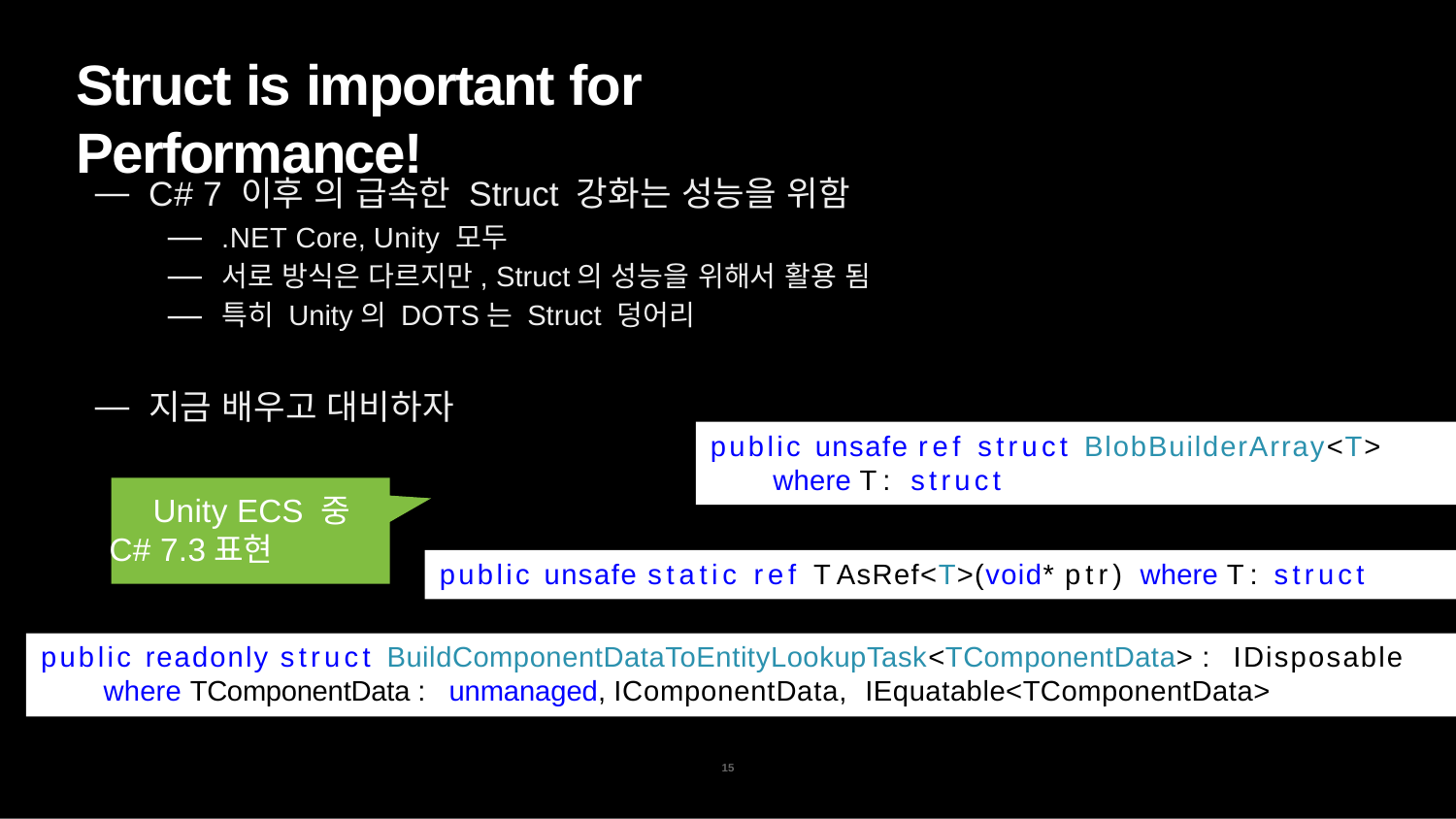

# Struct is important for Performance!
C# 7 이후 의 급속한 Struct 강화는 성능을 위함
.NET Core, Unity 모두
서로 방식은 다르지만, Struct의 성능을 위해서 활용 됨
특히 Unity의 DOTS는 Struct 덩어리

지금 배우고 대비하자
public unsafe ref struct BlobBuilderArray<T>  where T : struct
Unity ECS 중
C# 7.3표현

public unsafe static ref T AsRef<T>(void* ptr) where T : struct

public readonly struct BuildComponentDataToEntityLookupTask<TComponentData> : IDisposable  where TComponentData : unmanaged, IComponentData, IEquatable<TComponentData>
15